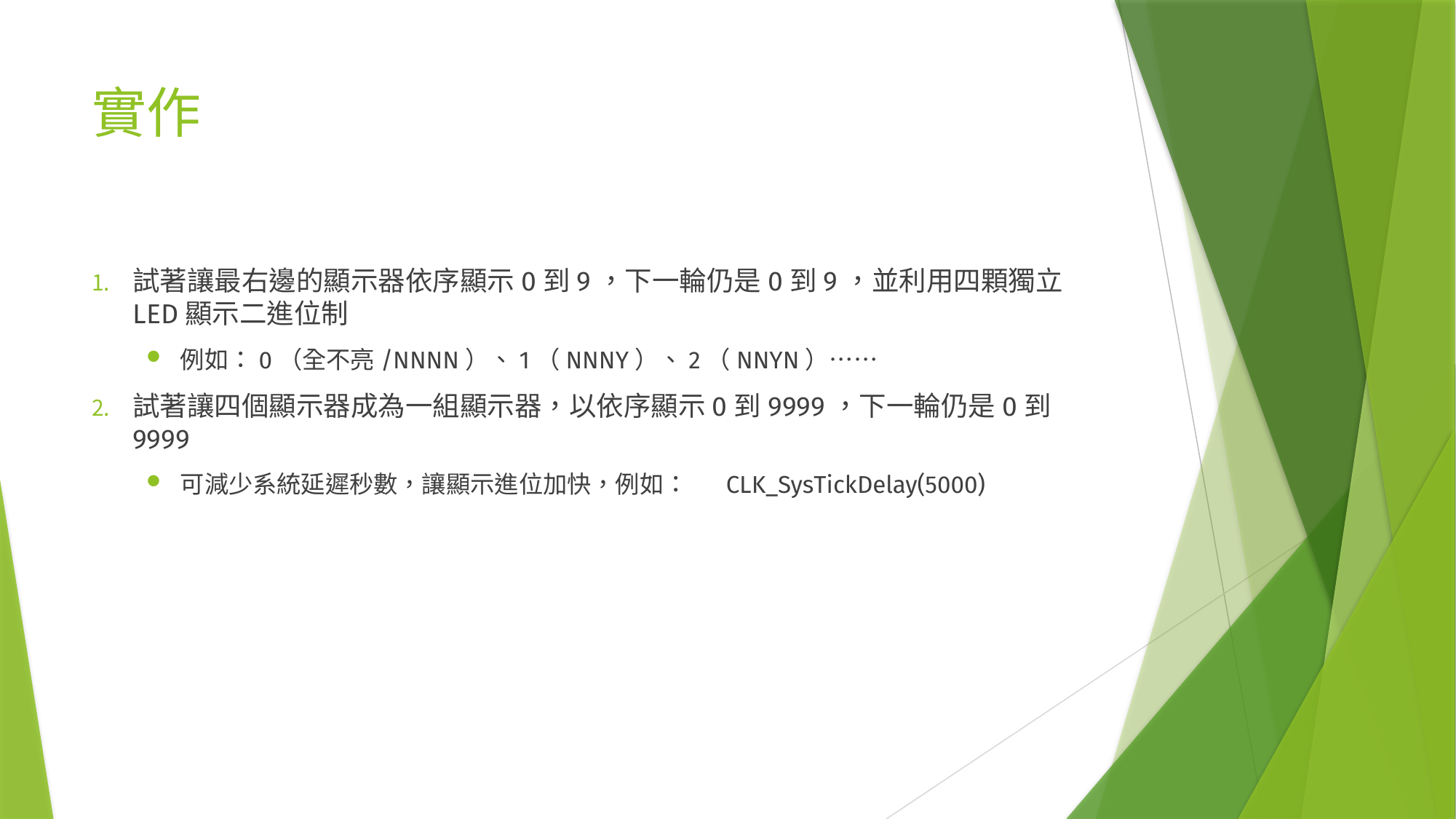

# 實作
試著讓最右邊的顯示器依序顯示0到9，下一輪仍是0到9，並利用四顆獨立LED顯示二進位制
例如：0（全不亮/NNNN）、1（NNNY）、2（NNYN）……
試著讓四個顯示器成為一組顯示器，以依序顯示0到9999，下一輪仍是0到9999
可減少系統延遲秒數，讓顯示進位加快，例如：	CLK_SysTickDelay(5000)